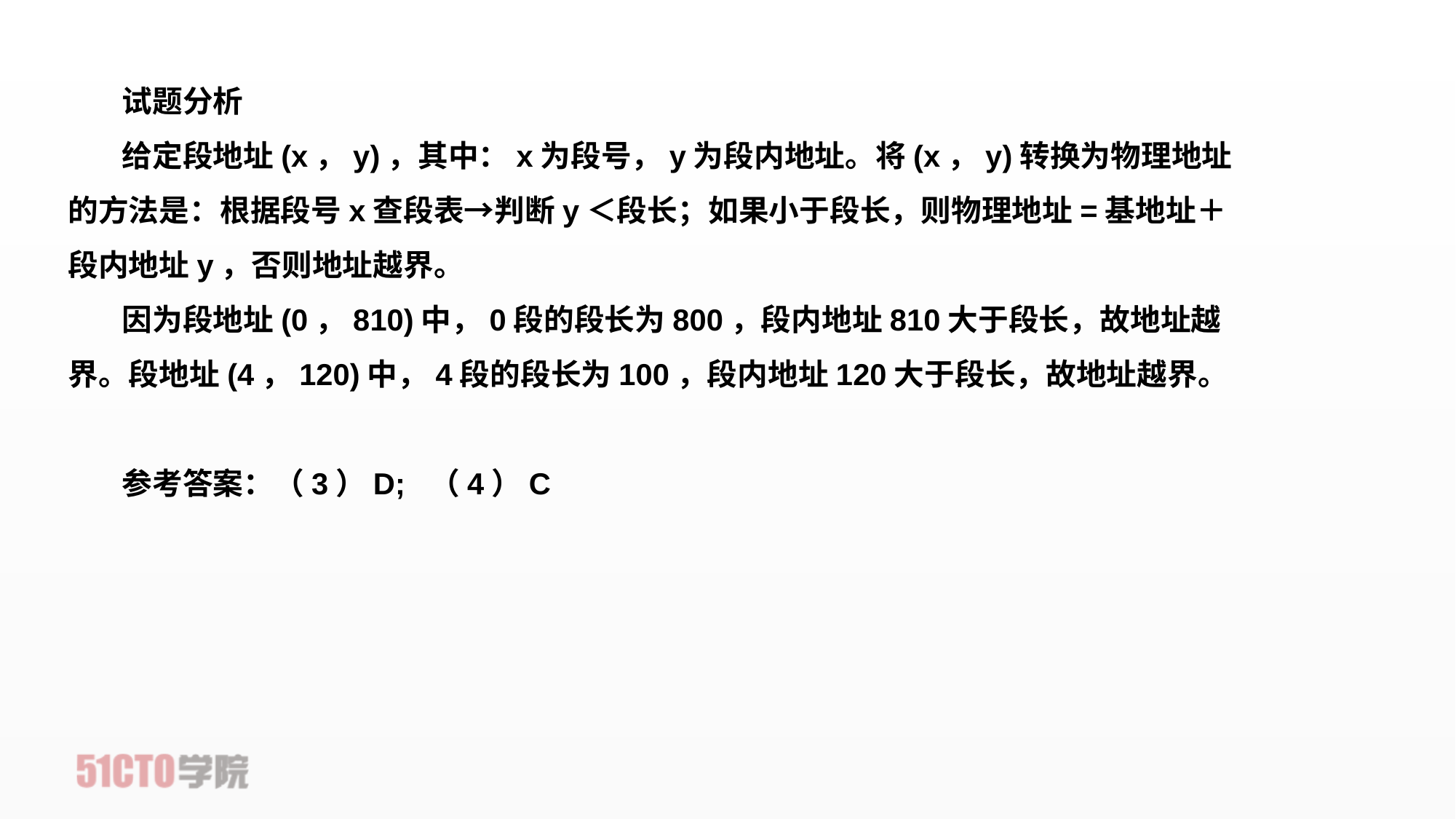

试题分析
给定段地址(x，y)，其中：x为段号，y为段内地址。将(x，y)转换为物理地址的方法是：根据段号x查段表→判断y＜段长；如果小于段长，则物理地址=基地址＋段内地址y，否则地址越界。
因为段地址(0，810)中，0段的段长为800，段内地址810大于段长，故地址越界。段地址(4，120)中，4段的段长为100，段内地址120大于段长，故地址越界。

参考答案：（3）D;  （4）C